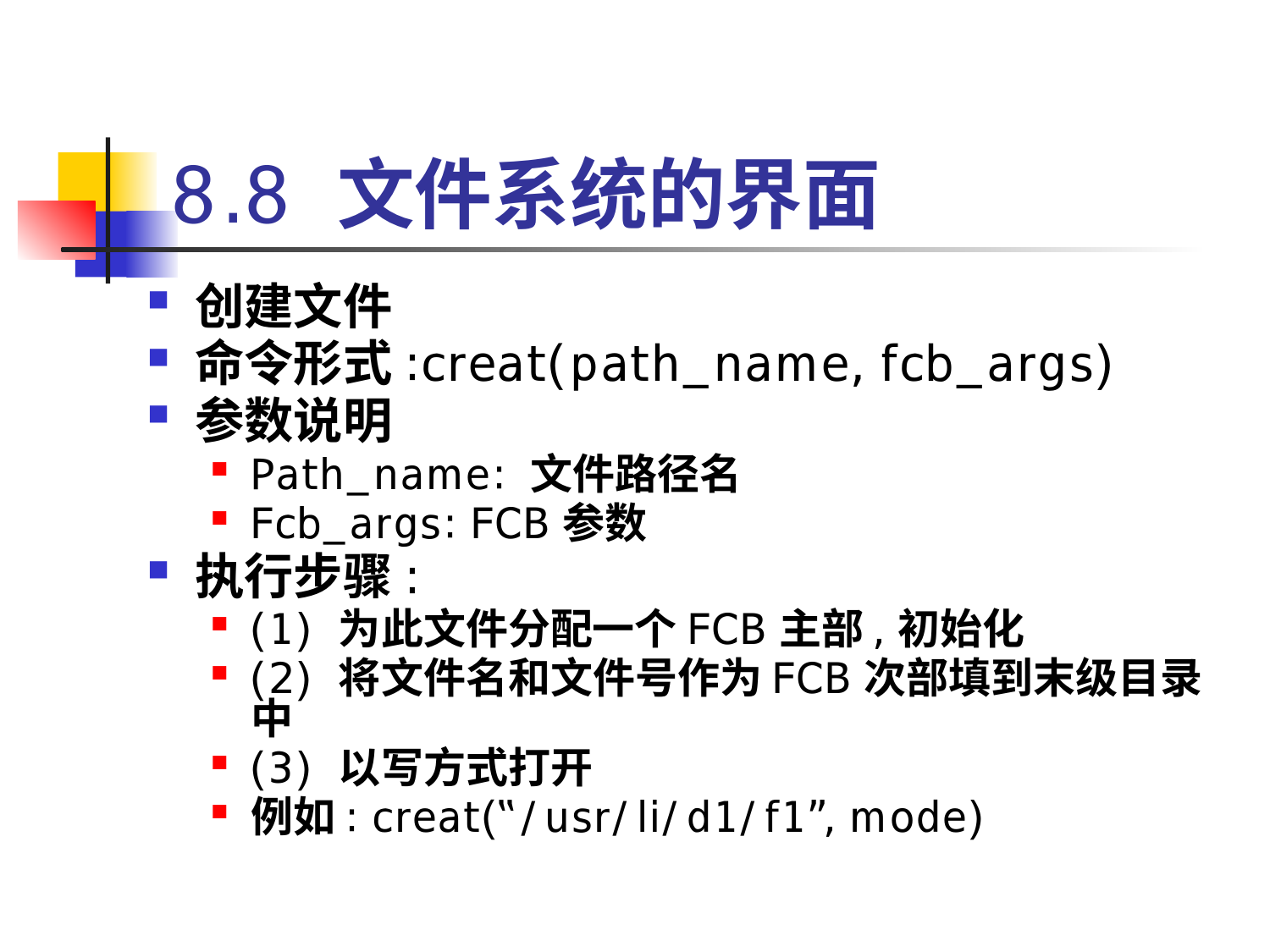

# 8.8 文件系统的界面
创建文件
命令形式:creat(path_name, fcb_args)
参数说明
Path_name: 文件路径名
Fcb_args: FCB参数
执行步骤:
(1) 为此文件分配一个FCB主部,初始化
(2) 将文件名和文件号作为FCB次部填到末级目录中
(3) 以写方式打开
例如: creat(“/usr/li/d1/f1”, mode)